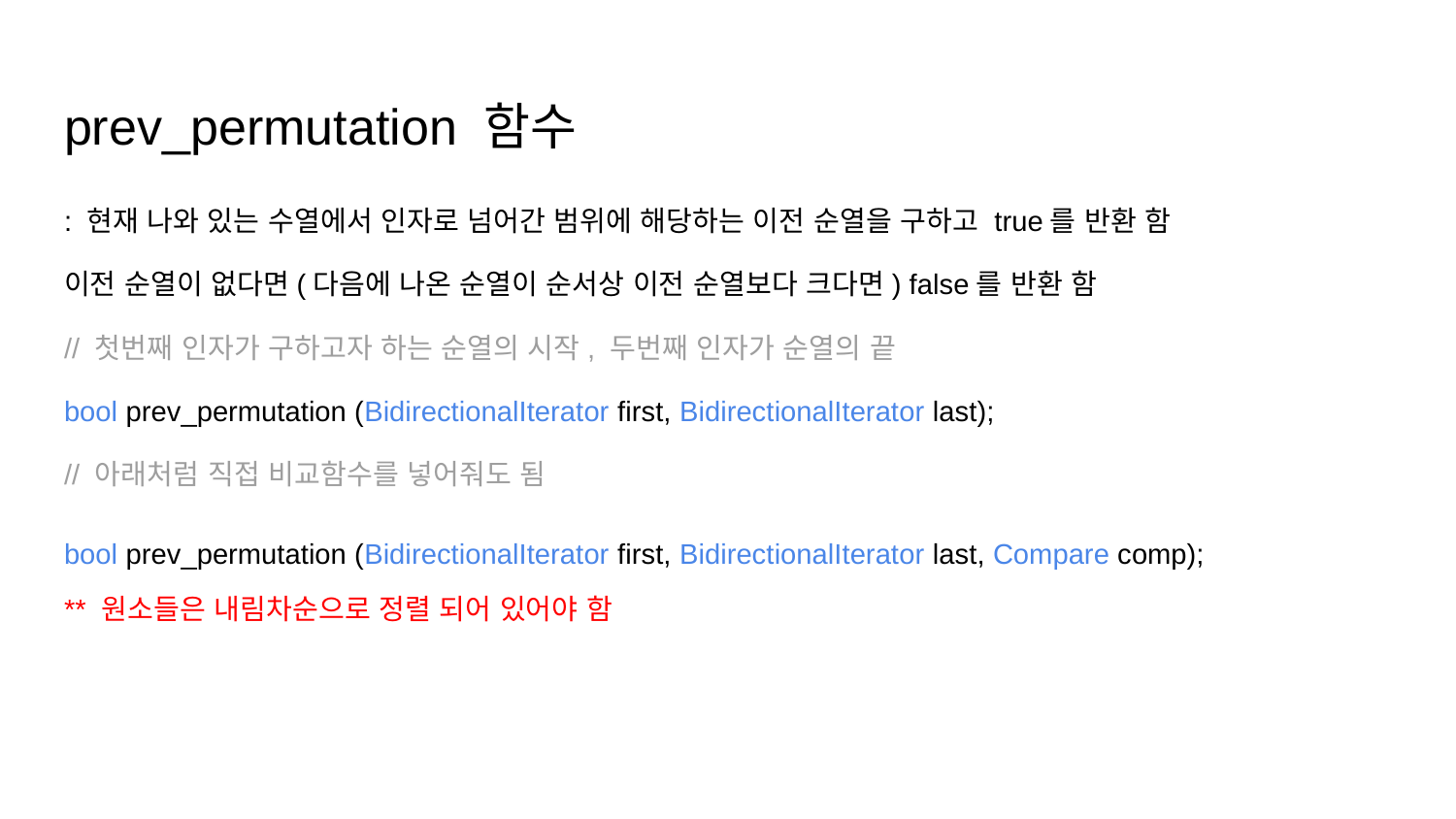

# prev_permutation 함수

: 현재 나와 있는 수열에서 인자로 넘어간 범위에 해당하는 이전 순열을 구하고 true를 반환 함
이전 순열이 없다면(다음에 나온 순열이 순서상 이전 순열보다 크다면) false를 반환 함
// 첫번째 인자가 구하고자 하는 순열의 시작, 두번째 인자가 순열의 끝
bool prev_permutation (BidirectionalIterator first, BidirectionalIterator last);
// 아래처럼 직접 비교함수를 넣어줘도 됨
bool prev_permutation (BidirectionalIterator first, BidirectionalIterator last, Compare comp);
** 원소들은 내림차순으로 정렬 되어 있어야 함